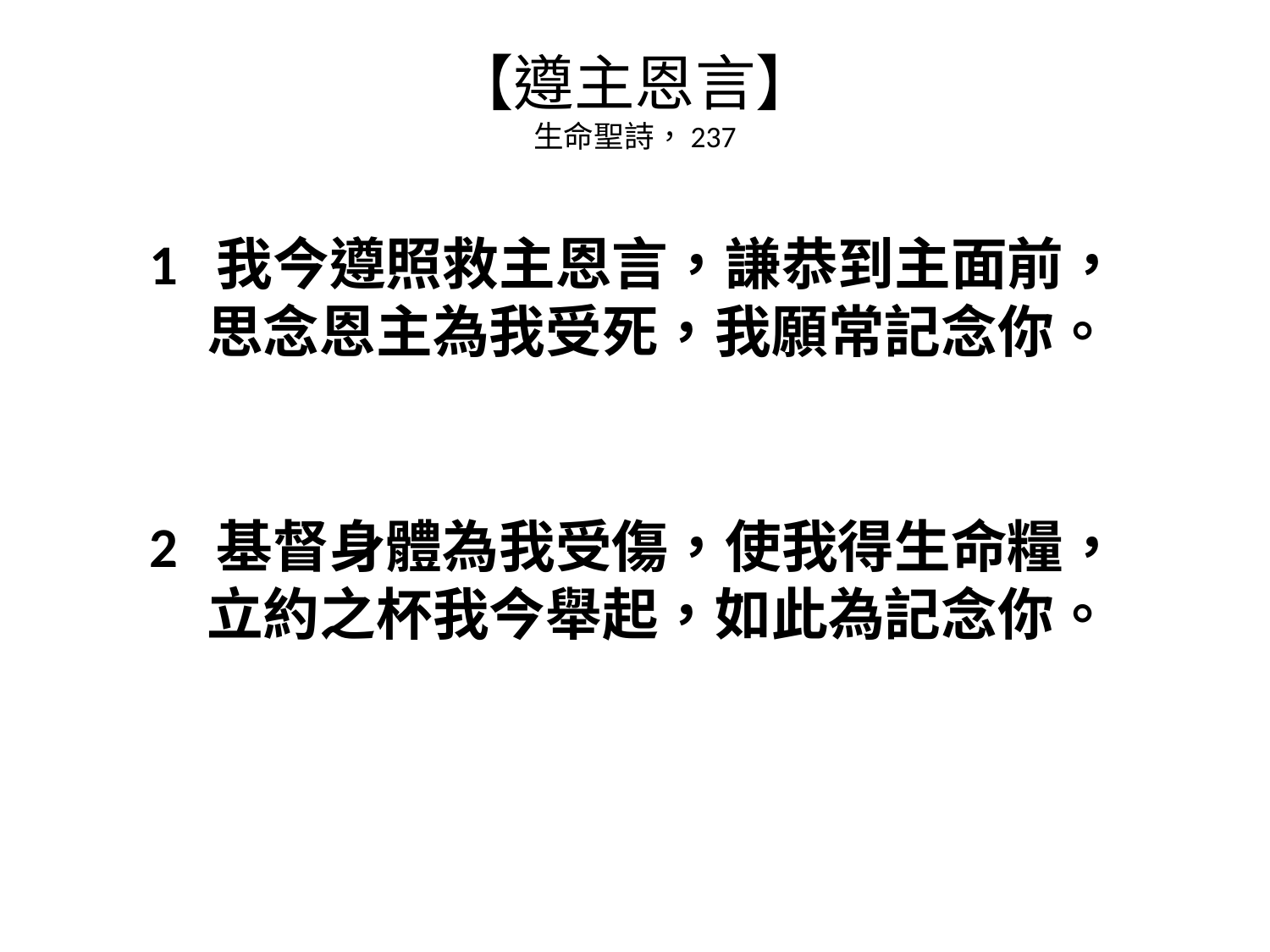

# 【遵主恩言】 生命聖詩，237
1  我今遵照救主恩言，謙恭到主面前，
思念恩主為我受死，我願常記念你。
2  基督身體為我受傷，使我得生命糧，
立約之杯我今舉起，如此為記念你。